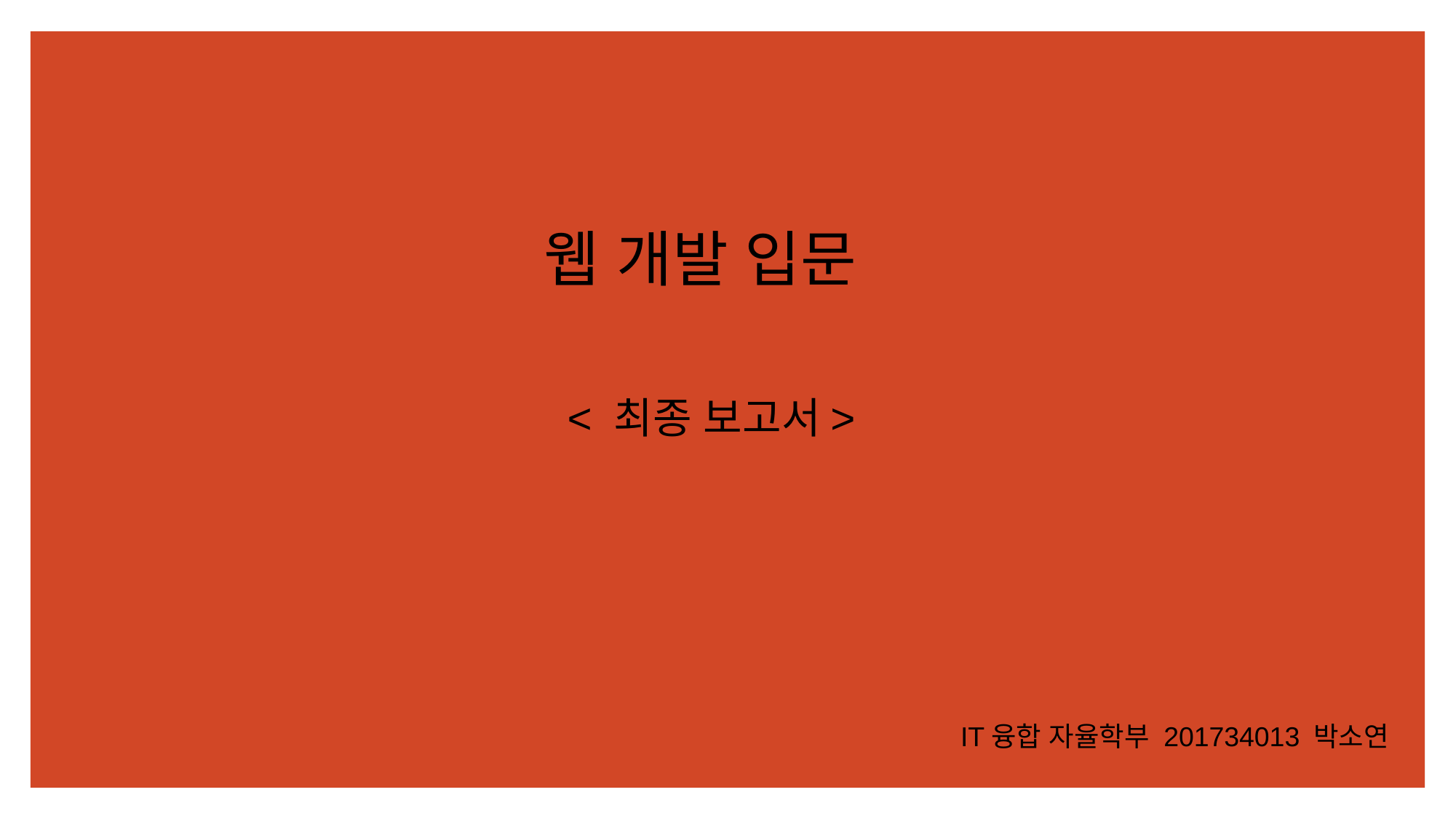

웹 개발 입문
# < 최종 보고서>
IT융합 자율학부 201734013 박소연